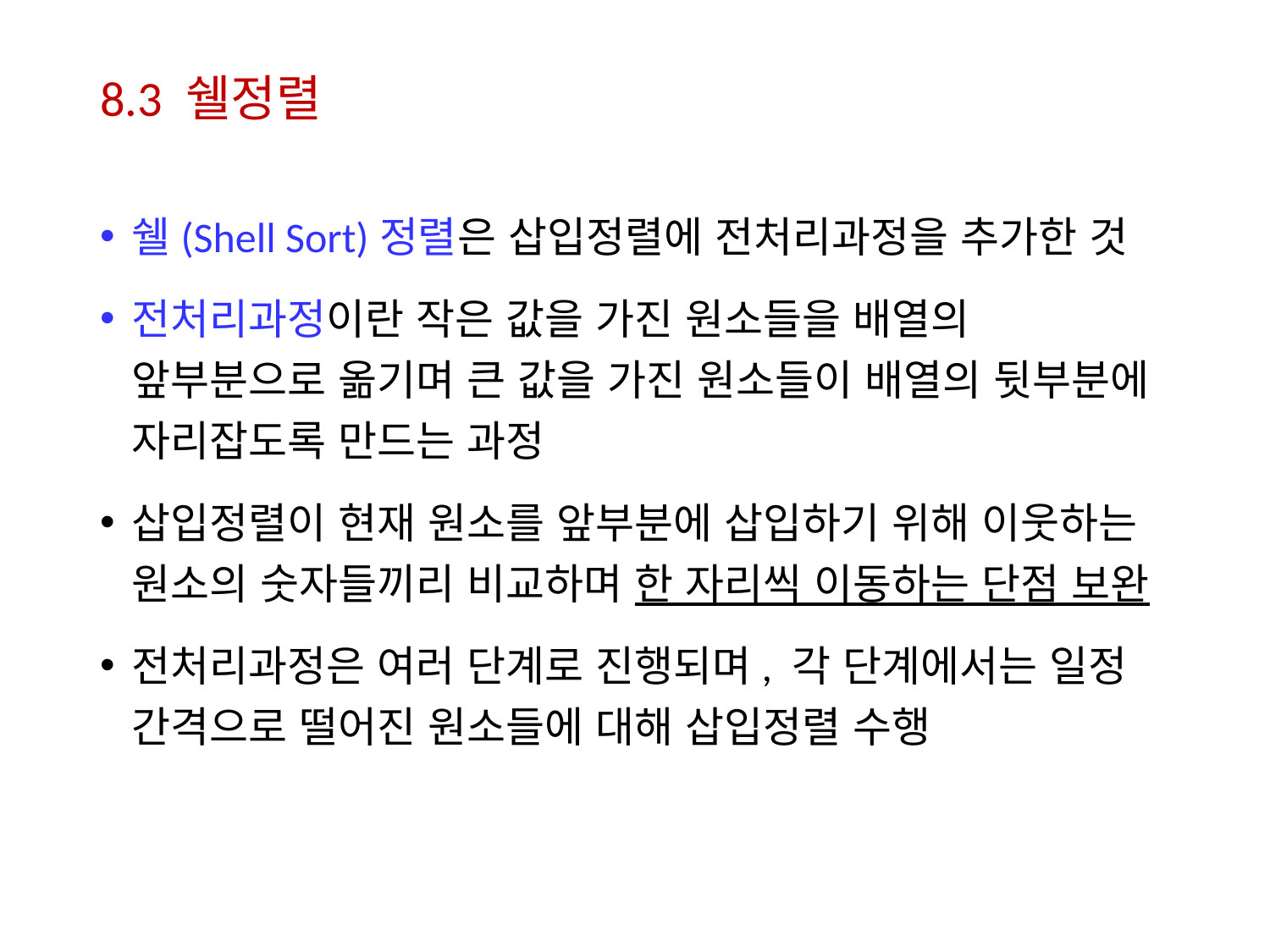

# 8.3 쉘정렬
쉘(Shell Sort)정렬은 삽입정렬에 전처리과정을 추가한 것
전처리과정이란 작은 값을 가진 원소들을 배열의 앞부분으로 옮기며 큰 값을 가진 원소들이 배열의 뒷부분에 자리잡도록 만드는 과정
삽입정렬이 현재 원소를 앞부분에 삽입하기 위해 이웃하는 원소의 숫자들끼리 비교하며 한 자리씩 이동하는 단점 보완
전처리과정은 여러 단계로 진행되며, 각 단계에서는 일정 간격으로 떨어진 원소들에 대해 삽입정렬 수행